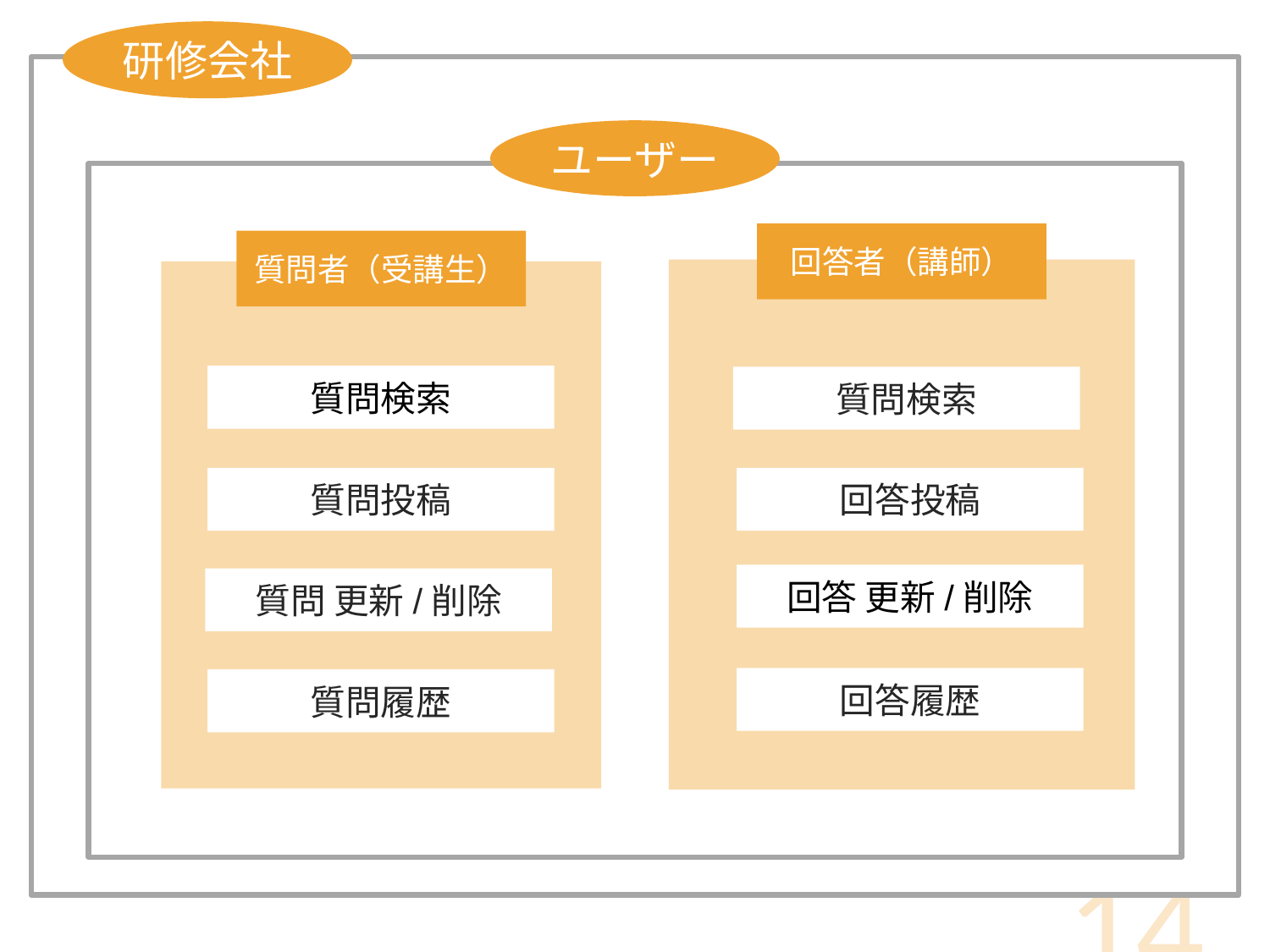

研修会社

ユーザー

回答者（講師）
質問者（受講生）

質問検索
質問検索
質問投稿
回答投稿
回答 更新/削除
質問 更新/削除
回答履歴
質問履歴
14